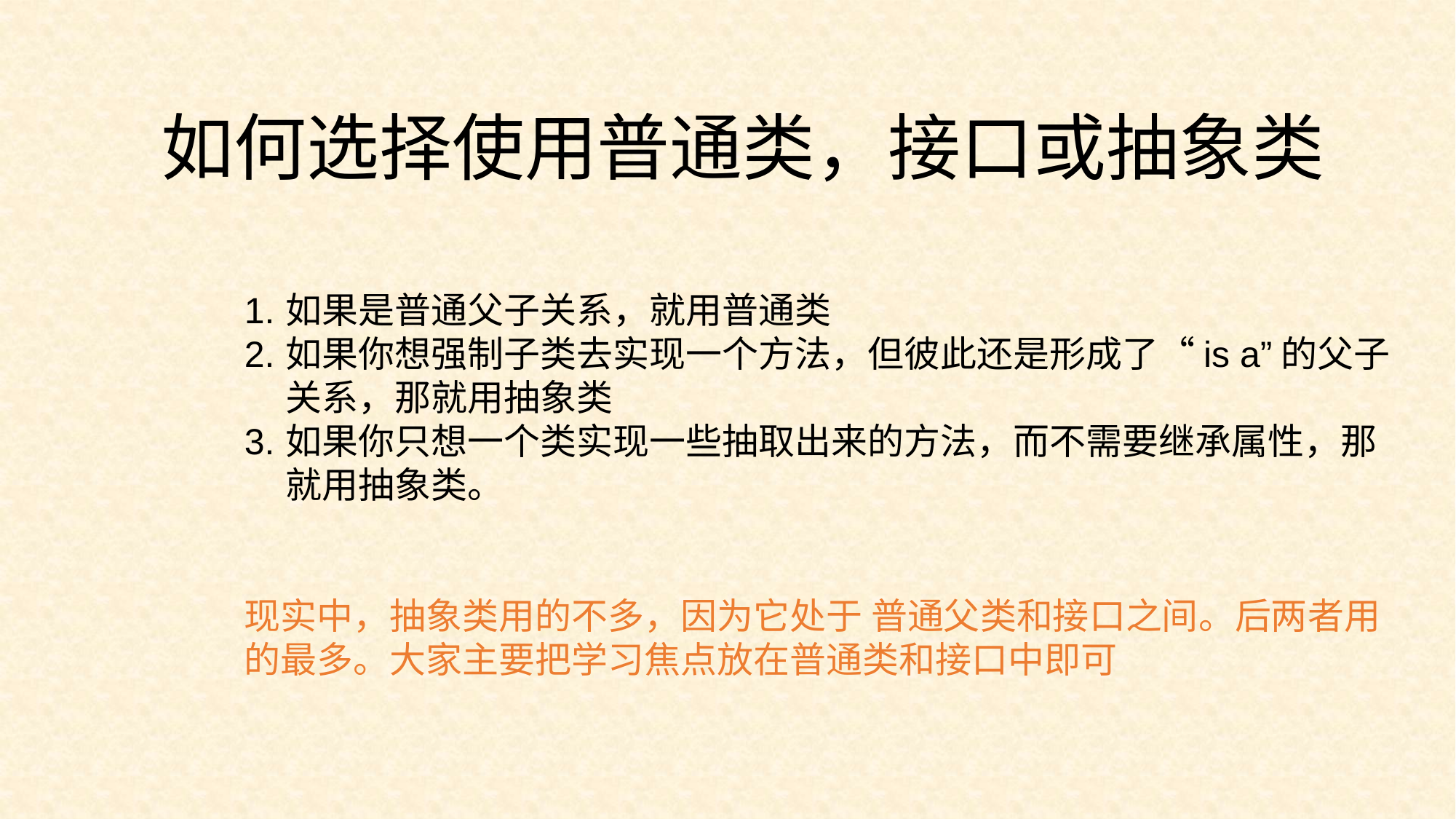

如何选择使用普通类，接口或抽象类
如果是普通父子关系，就用普通类
如果你想强制子类去实现一个方法，但彼此还是形成了“is a”的父子关系，那就用抽象类
如果你只想一个类实现一些抽取出来的方法，而不需要继承属性，那就用抽象类。

现实中，抽象类用的不多，因为它处于 普通父类和接口之间。后两者用的最多。大家主要把学习焦点放在普通类和接口中即可